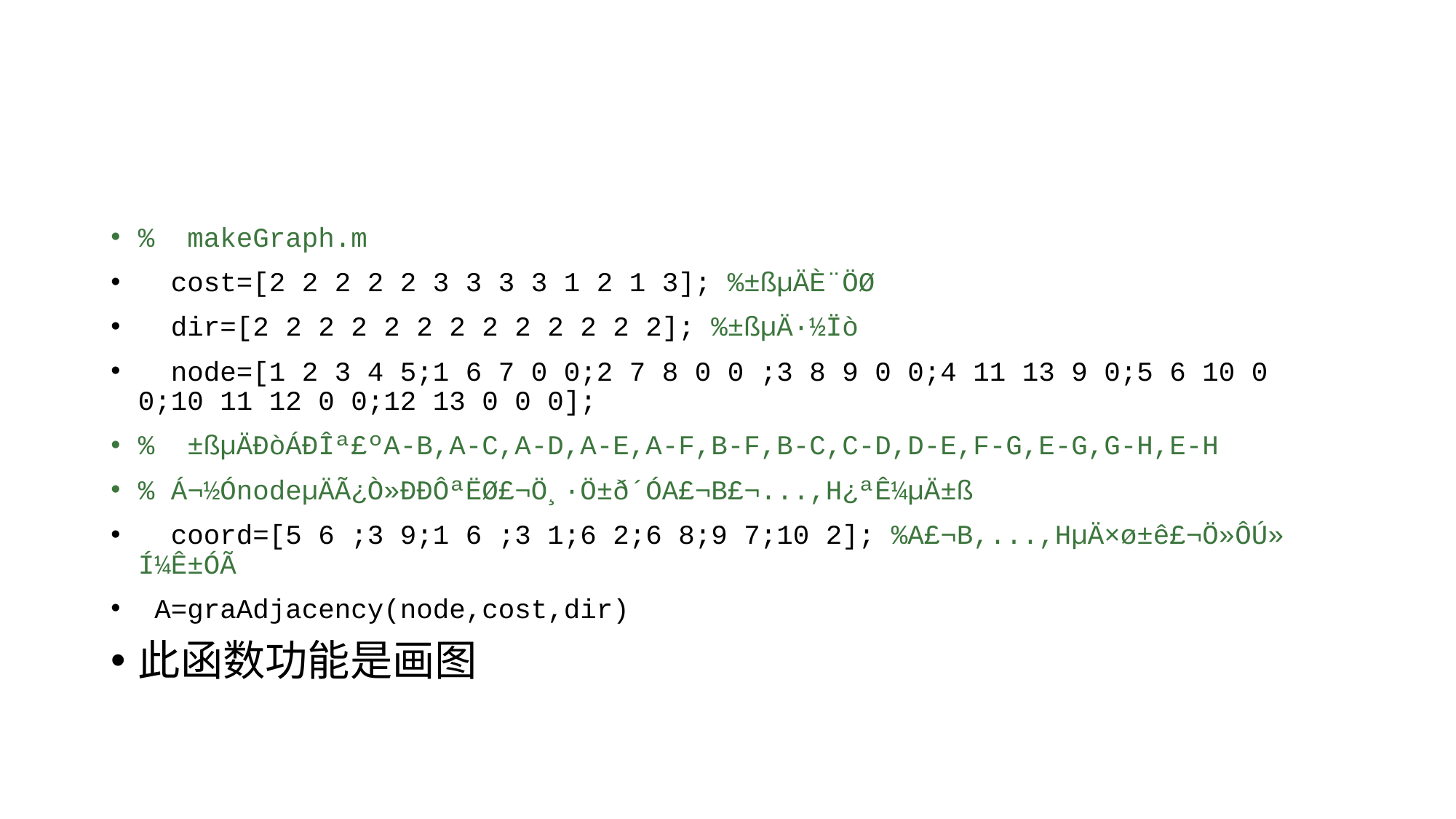

#
%  makeGraph.m
  cost=[2 2 2 2 2 3 3 3 3 1 2 1 3]; %±ßµÄÈ¨ÖØ
  dir=[2 2 2 2 2 2 2 2 2 2 2 2 2]; %±ßµÄ·½Ïò
  node=[1 2 3 4 5;1 6 7 0 0;2 7 8 0 0 ;3 8 9 0 0;4 11 13 9 0;5 6 10 0 0;10 11 12 0 0;12 13 0 0 0];
%  ±ßµÄÐòÁÐÎª£ºA-B,A-C,A-D,A-E,A-F,B-F,B-C,C-D,D-E,F-G,E-G,G-H,E-H
% Á¬½ÓnodeµÄÃ¿Ò»ÐÐÔªËØ£¬Ö¸·Ö±ð´ÓA£¬B£¬...,H¿ªÊ¼µÄ±ß
  coord=[5 6 ;3 9;1 6 ;3 1;6 2;6 8;9 7;10 2]; %A£¬B,...,HµÄ×ø±ê£¬Ö»ÔÚ»­Í¼Ê±ÓÃ
 A=graAdjacency(node,cost,dir)
此函数功能是画图